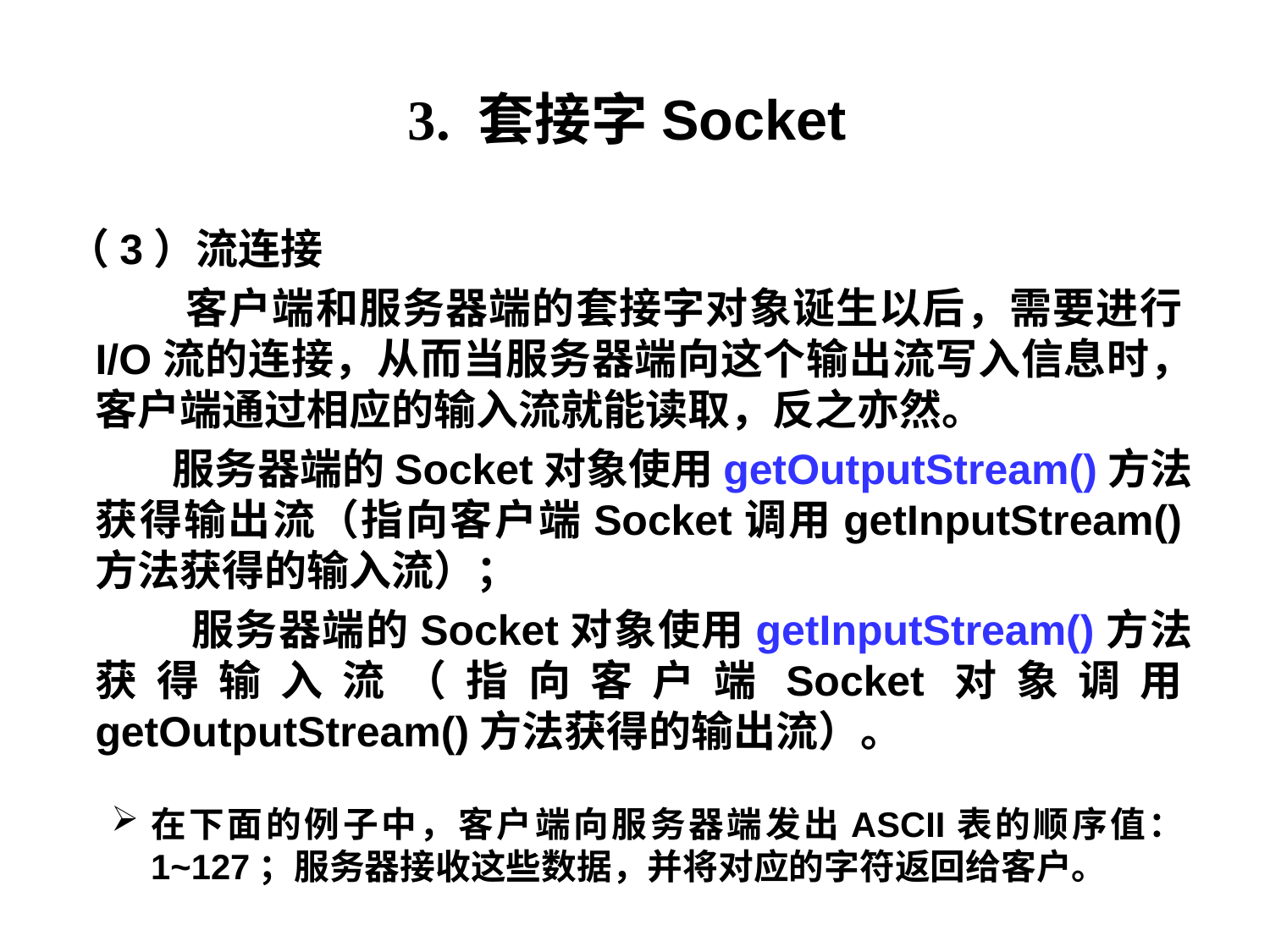

# 3. 套接字Socket
 （3）流连接
            客户端和服务器端的套接字对象诞生以后，需要进行I/O流的连接，从而当服务器端向这个输出流写入信息时，客户端通过相应的输入流就能读取，反之亦然。
            服务器端的Socket对象使用getOutputStream()方法获得输出流（指向客户端Socket调用getInputStream()方法获得的输入流）；
            服务器端的Socket对象使用getInputStream()方法获得输入流（指向客户端Socket对象调用getOutputStream()方法获得的输出流）。

在下面的例子中，客户端向服务器端发出ASCII表的顺序值：1~127；服务器接收这些数据，并将对应的字符返回给客户。